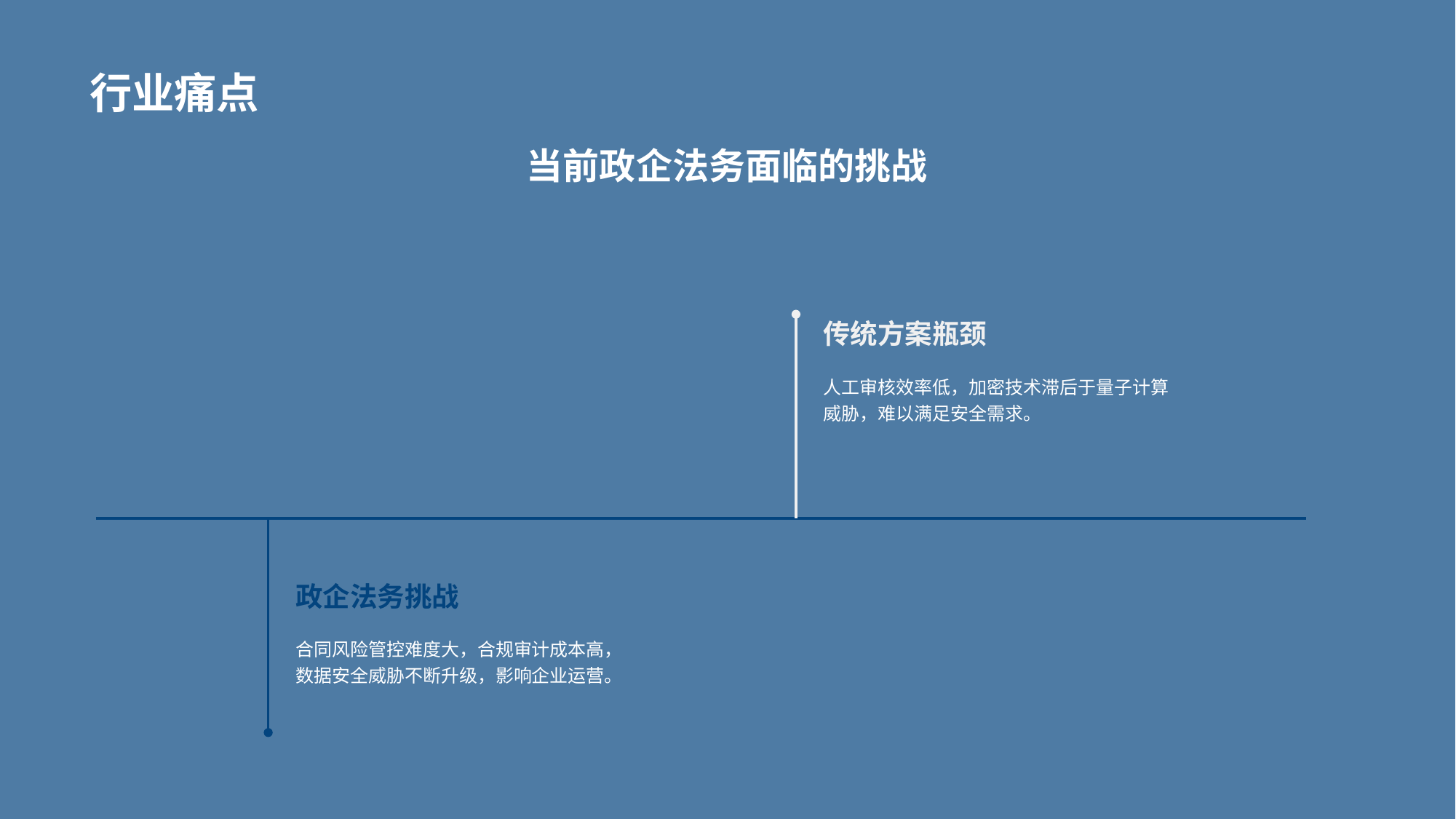

# 行业痛点
当前政企法务面临的挑战
传统方案瓶颈
人工审核效率低，加密技术滞后于量子计算威胁，难以满足安全需求。
政企法务挑战
合同风险管控难度大，合规审计成本高，数据安全威胁不断升级，影响企业运营。